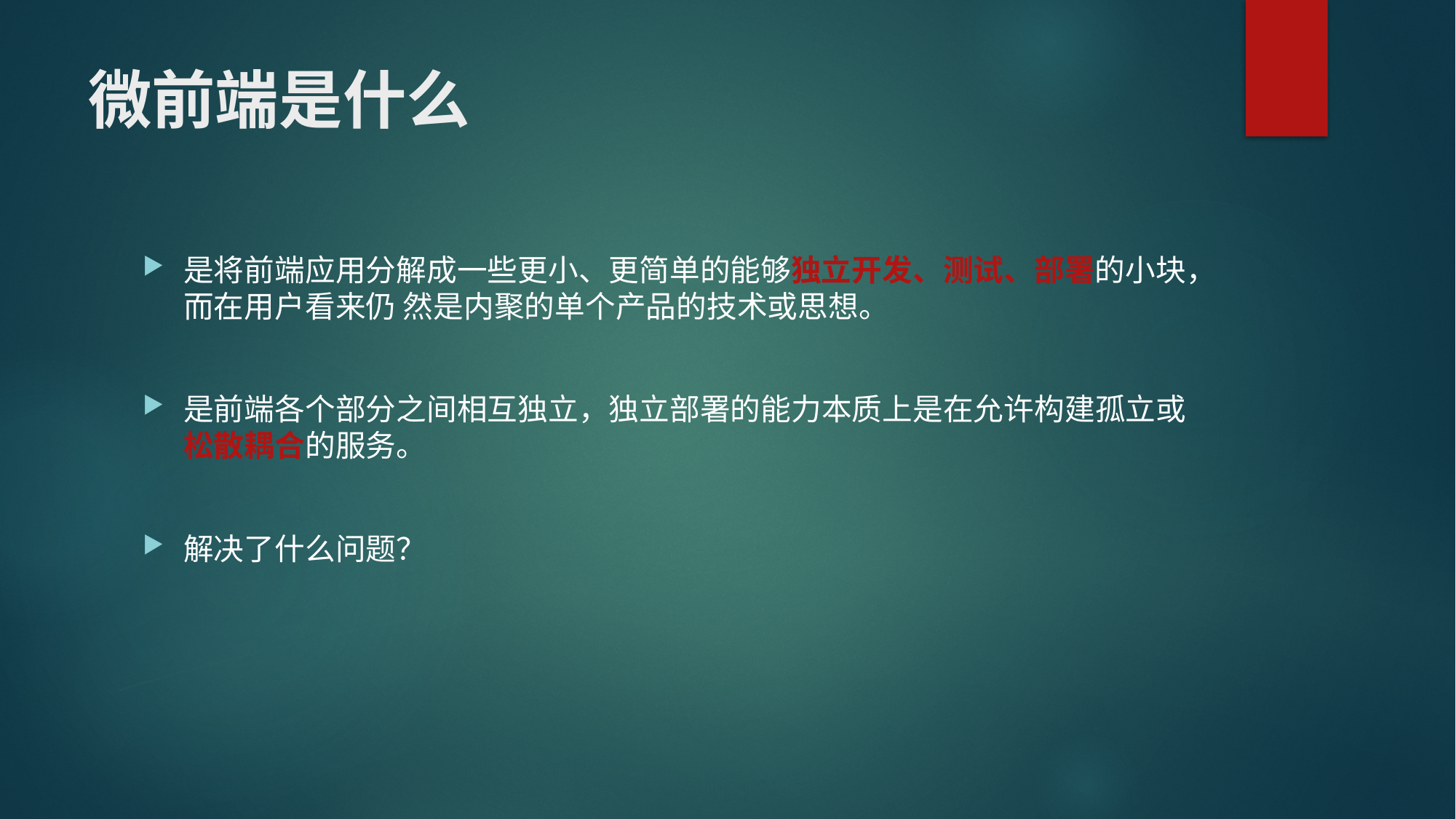

# 微前端是什么
是将前端应⽤分解成⼀些更⼩、更简单的能够独⽴开发、测试、部署的⼩块，⽽在⽤户看来仍 然是内聚的单个产品的技术或思想。

是前端各个部分之间相互独立，独立部署的能力本质上是在允许构建孤立或松散耦合的服务。

解决了什么问题？